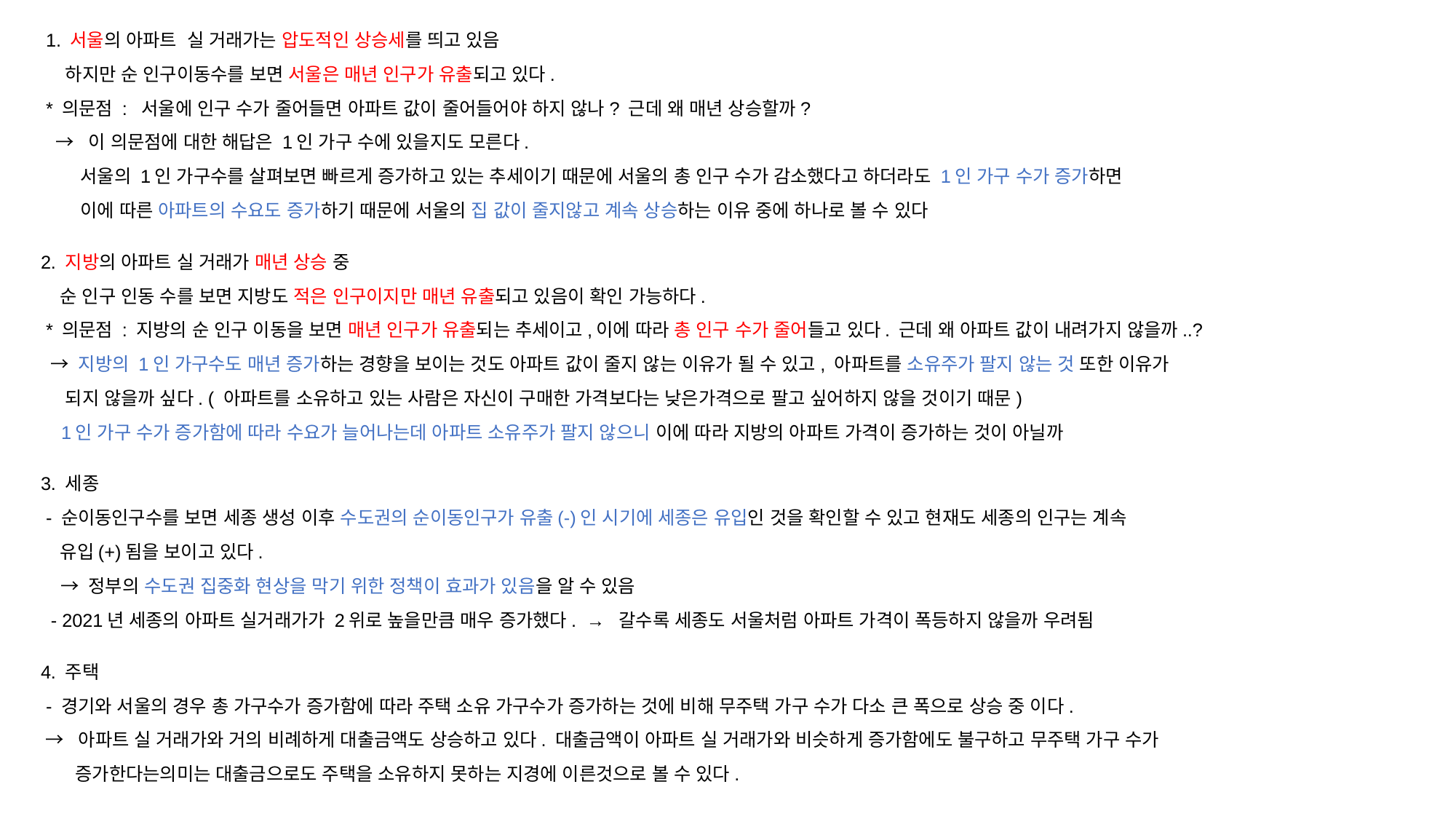

1. 서울의 아파트  실 거래가는 압도적인 상승세를 띄고 있음
    하지만 순 인구이동수를 보면 서울은 매년 인구가 유출되고 있다.
 * 의문점 :  서울에 인구 수가 줄어들면 아파트 값이 줄어들어야 하지 않나? 근데 왜 매년 상승할까?
   →  이 의문점에 대한 해답은 1인 가구 수에 있을지도 모른다.
       서울의 1인 가구수를 살펴보면 빠르게 증가하고 있는 추세이기 때문에 서울의 총 인구 수가 감소했다고 하더라도 1인 가구 수가 증가하면
       이에 따른 아파트의 수요도 증가하기 때문에 서울의 집 값이 줄지않고 계속 상승하는 이유 중에 하나로 볼 수 있다

2. 지방의 아파트 실 거래가 매년 상승 중
   순 인구 인동 수를 보면 지방도 적은 인구이지만 매년 유출되고 있음이 확인 가능하다.
 * 의문점 : 지방의 순 인구 이동을 보면 매년 인구가 유출되는 추세이고,이에 따라 총 인구 수가 줄어들고 있다. 근데 왜 아파트 값이 내려가지 않을까..?
  → 지방의 1인 가구수도 매년 증가하는 경향을 보이는 것도 아파트 값이 줄지 않는 이유가 될 수 있고, 아파트를 소유주가 팔지 않는 것 또한 이유가
    되지 않을까 싶다. ( 아파트를 소유하고 있는 사람은 자신이 구매한 가격보다는 낮은가격으로 팔고 싶어하지 않을 것이기 때문)
    1인 가구 수가 증가함에 따라 수요가 늘어나는데 아파트 소유주가 팔지 않으니 이에 따라 지방의 아파트 가격이 증가하는 것이 아닐까

3. 세종
 - 순이동인구수를 보면 세종 생성 이후 수도권의 순이동인구가 유출(-)인 시기에 세종은 유입인 것을 확인할 수 있고 현재도 세종의 인구는 계속
   유입(+)됨을 보이고 있다.
    → 정부의 수도권 집중화 현상을 막기 위한 정책이 효과가 있음을 알 수 있음
  - 2021년 세종의 아파트 실거래가가 2위로 높을만큼 매우 증가했다.  →  갈수록 세종도 서울처럼 아파트 가격이 폭등하지 않을까 우려됨

4. 주택
 - 경기와 서울의 경우 총 가구수가 증가함에 따라 주택 소유 가구수가 증가하는 것에 비해 무주택 가구 수가 다소 큰 폭으로 상승 중 이다.
 →  아파트 실 거래가와 거의 비례하게 대출금액도 상승하고 있다. 대출금액이 아파트 실 거래가와 비슷하게 증가함에도 불구하고 무주택 가구 수가
      증가한다는의미는 대출금으로도 주택을 소유하지 못하는 지경에 이른것으로 볼 수 있다.